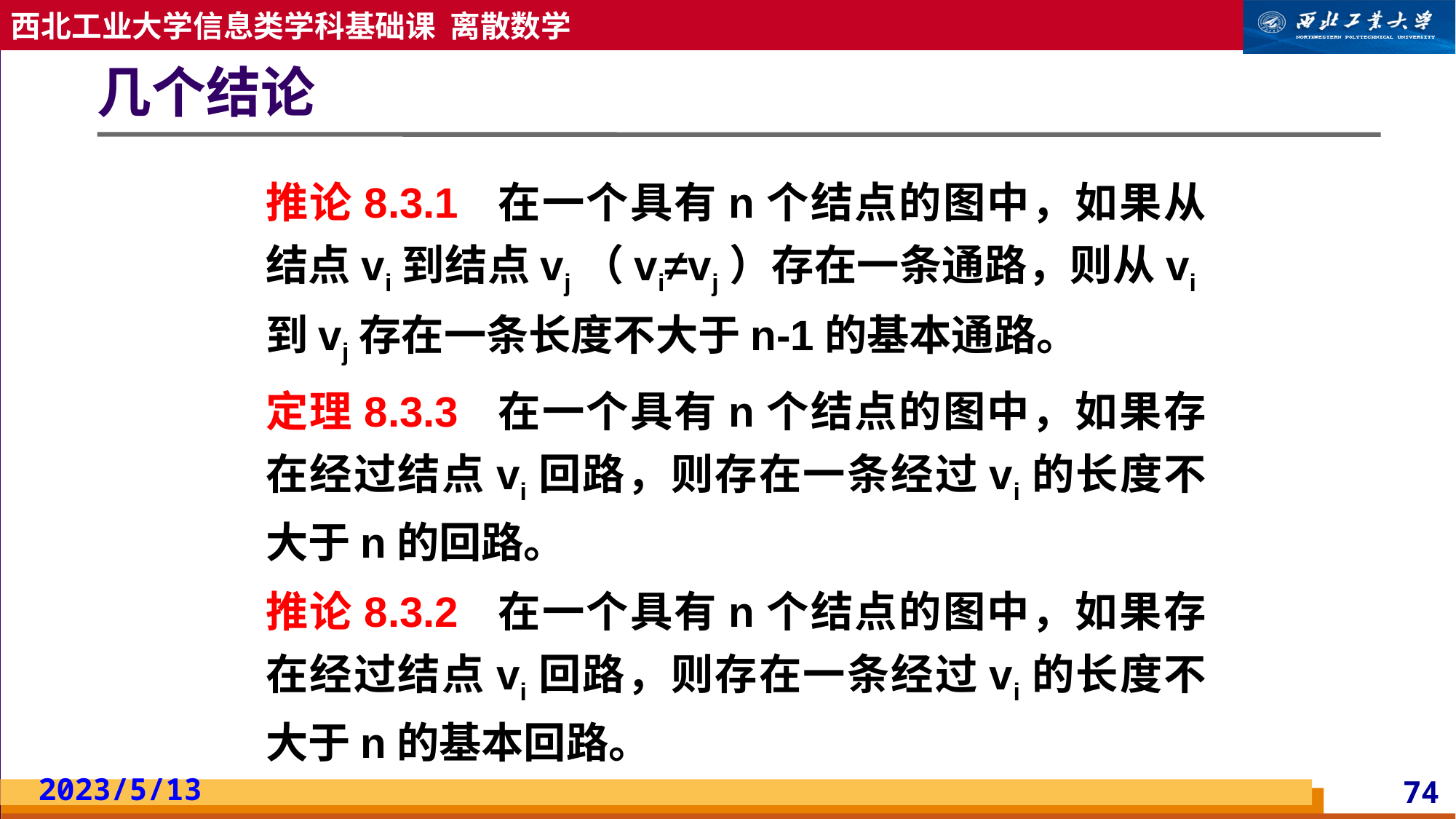

# 几个结论
推论8.3.1  在一个具有n个结点的图中，如果从结点vi到结点vj（vi≠vj）存在一条通路，则从vi到vj存在一条长度不大于n-1的基本通路。
定理8.3.3  在一个具有n个结点的图中，如果存在经过结点vi回路，则存在一条经过vi的长度不大于n的回路。
推论8.3.2  在一个具有n个结点的图中，如果存在经过结点vi回路，则存在一条经过vi的长度不大于n的基本回路。
2023/5/13